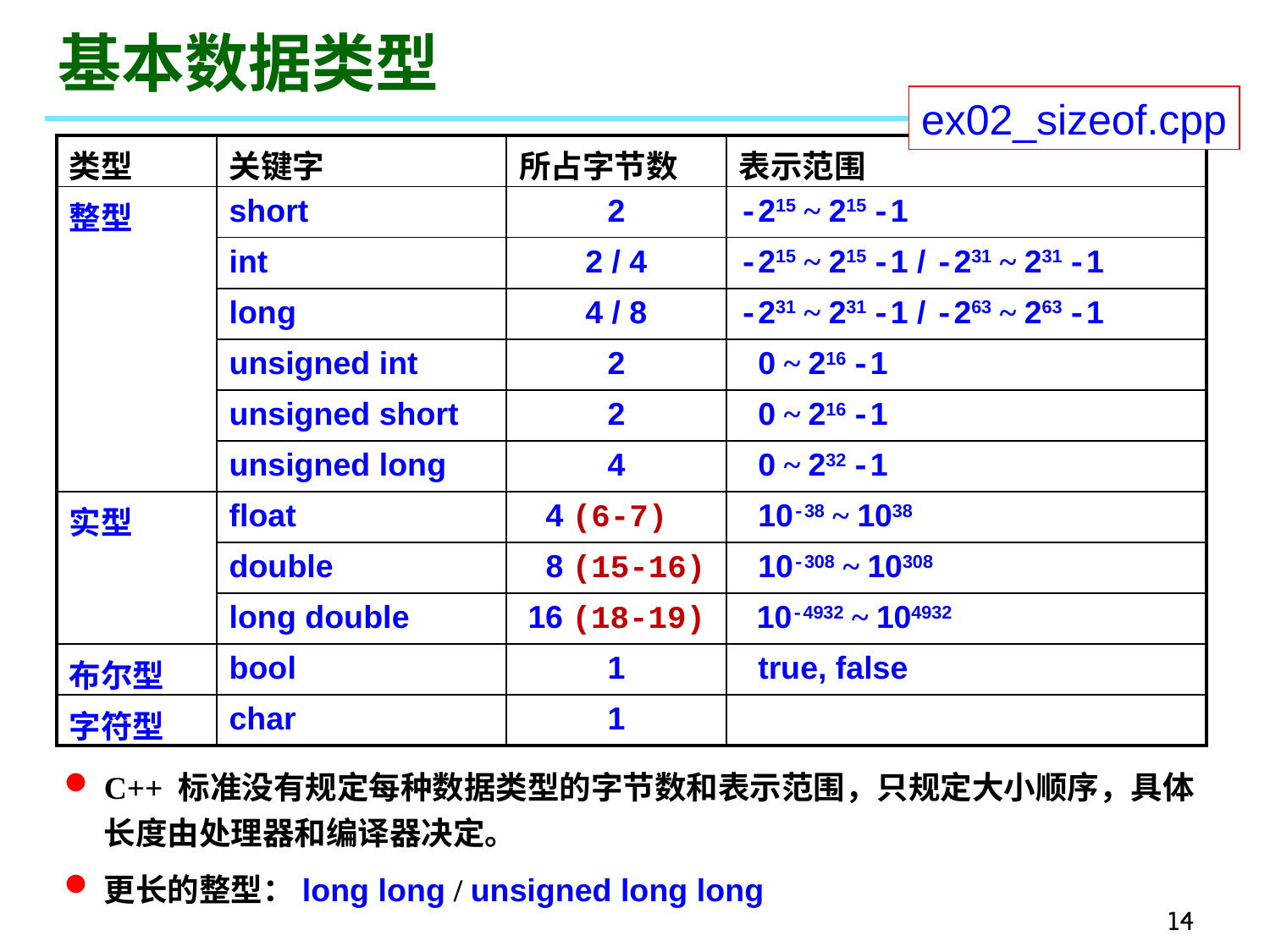

# 基本数据类型
ex02_sizeof.cpp
| 类型 | 关键字 | 所占字节数 | 表示范围 |
| --- | --- | --- | --- |
| 整型 | short | 2 | -215 ~ 215 -1 |
|  | int | 2 / 4 | -215 ~ 215 -1 / -231 ~ 231 -1 |
|  | long | 4 / 8 | -231 ~ 231 -1 / -263 ~ 263 -1 |
|  | unsigned int | 2 | 0 ~ 216 -1 |
|  | unsigned short | 2 | 0 ~ 216 -1 |
|  | unsigned long | 4 | 0 ~ 232 -1 |
| 实型 | float | 4 (6-7) | 10-38 ~ 1038 |
|  | double | 8 (15-16) | 10-308 ~ 10308 |
|  | long double | 16 (18-19) | 10-4932 ~ 104932 |
| 布尔型 | bool | 1 | true, false |
| 字符型 | char | 1 |  |
C++ 标准没有规定每种数据类型的字节数和表示范围，只规定大小顺序，具体长度由处理器和编译器决定。
更长的整型：long long / unsigned long long
14